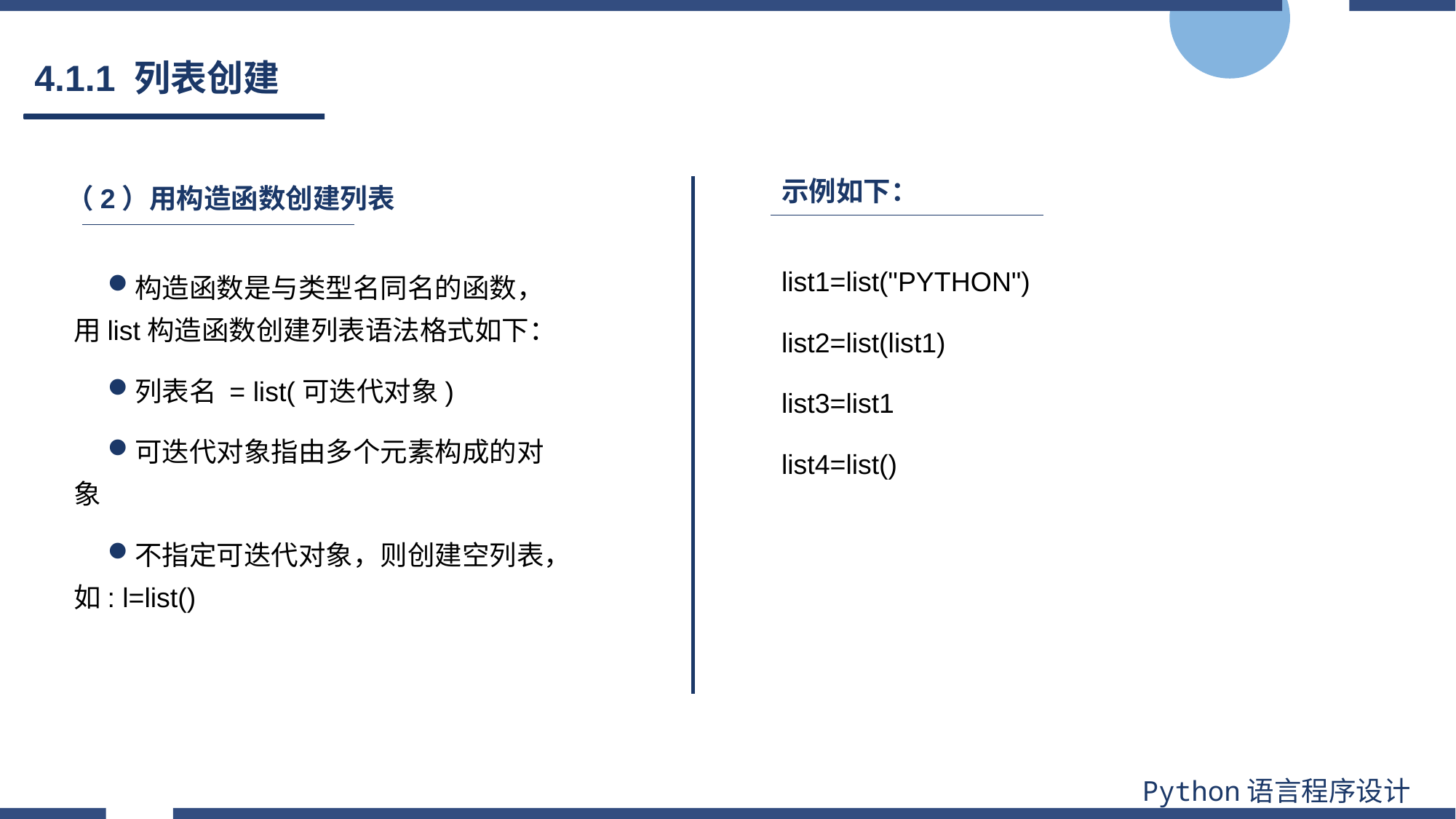

# 4.1.1 列表创建
示例如下：
（2）用构造函数创建列表
list1=list("PYTHON")
list2=list(list1)
list3=list1
list4=list()

构造函数是与类型名同名的函数，用list构造函数创建列表语法格式如下：
列表名 = list(可迭代对象)
可迭代对象指由多个元素构成的对象
不指定可迭代对象，则创建空列表，如: l=list()